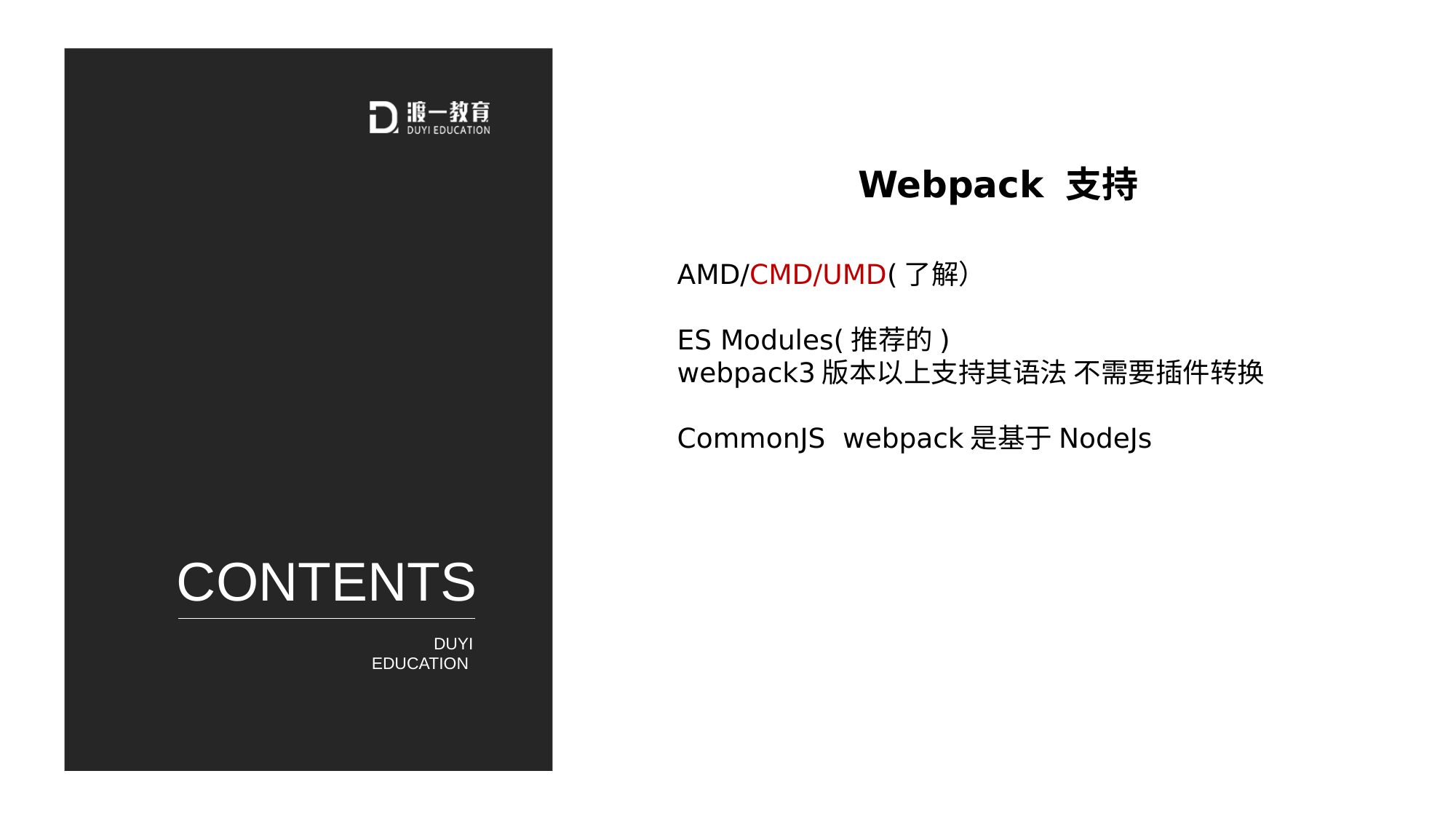

Webpack 支持

AMD/CMD/UMD(了解）

ES Modules(推荐的)
webpack3版本以上支持其语法 不需要插件转换

CommonJS  webpack是基于NodeJs